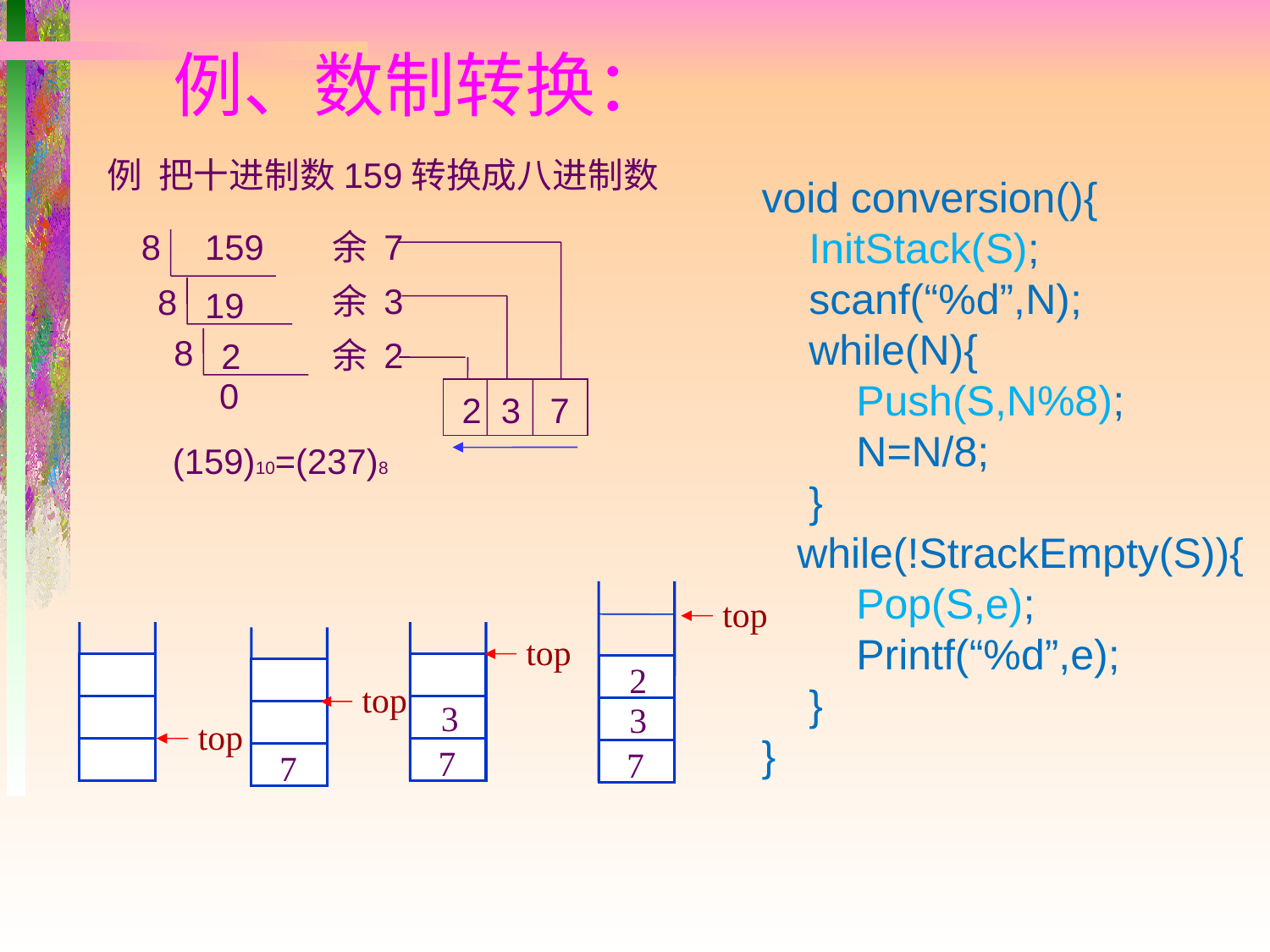

例、数制转换：
例  把十进制数159转换成八进制数
8
159

余 7

余 3
8
19

8
2

余 2

0

2  3   7

(159)10=(237)8
void conversion(){
    InitStack(S);
    scanf(“%d”,N);
    while(N){
        Push(S,N%8);
        N=N/8;
    }
   while(!StrackEmpty(S)){
        Pop(S,e);
        Printf(“%d”,e);
    }
}

top

2

3

7

top

top

3
7

top

7